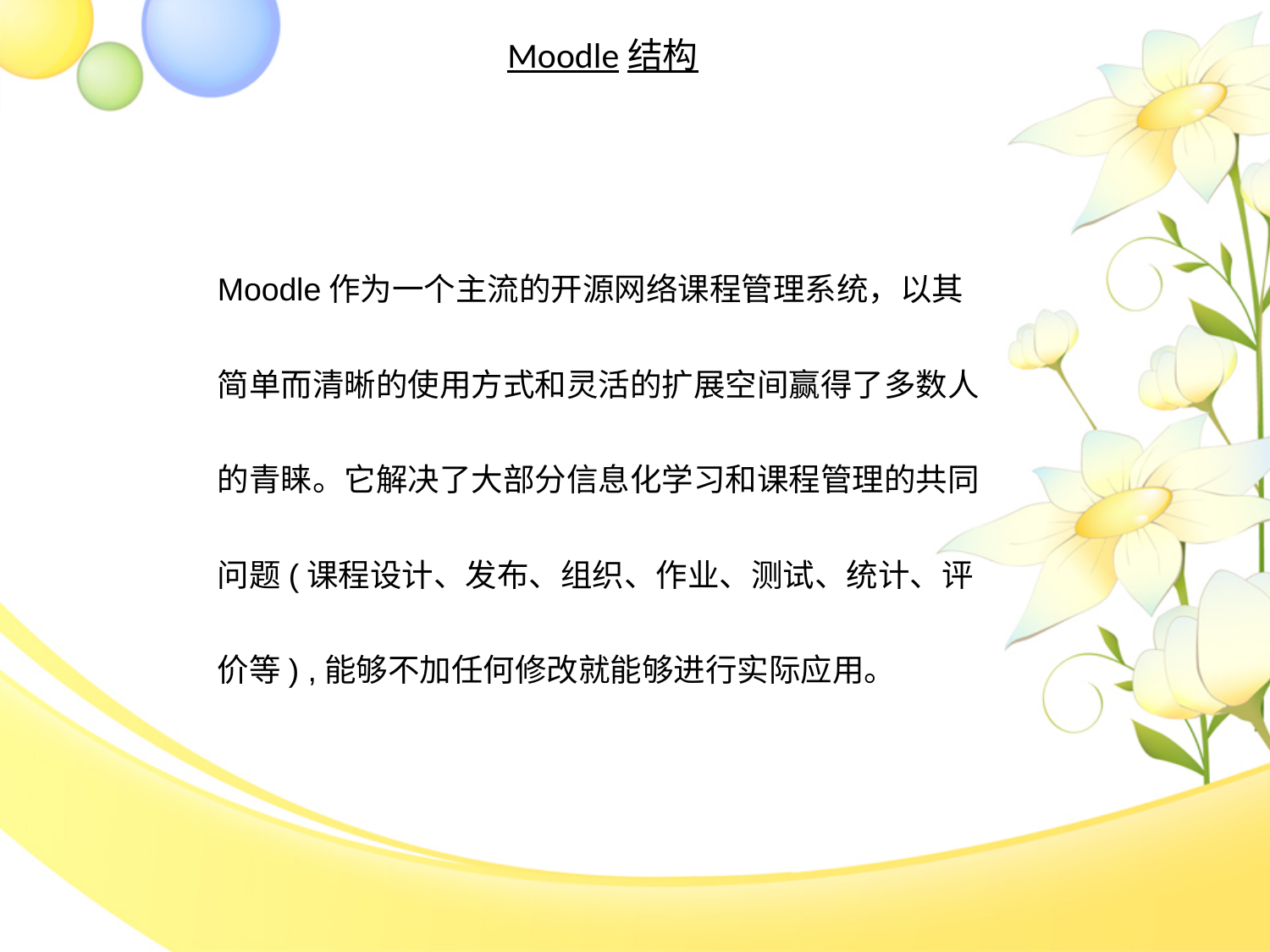

Moodle结构
Moodle作为一个主流的开源网络课程管理系统，以其简单而清晰的使用方式和灵活的扩展空间赢得了多数人的青睐。它解决了大部分信息化学习和课程管理的共同问题(课程设计、发布、组织、作业、测试、统计、评价等) ,能够不加任何修改就能够进行实际应用。